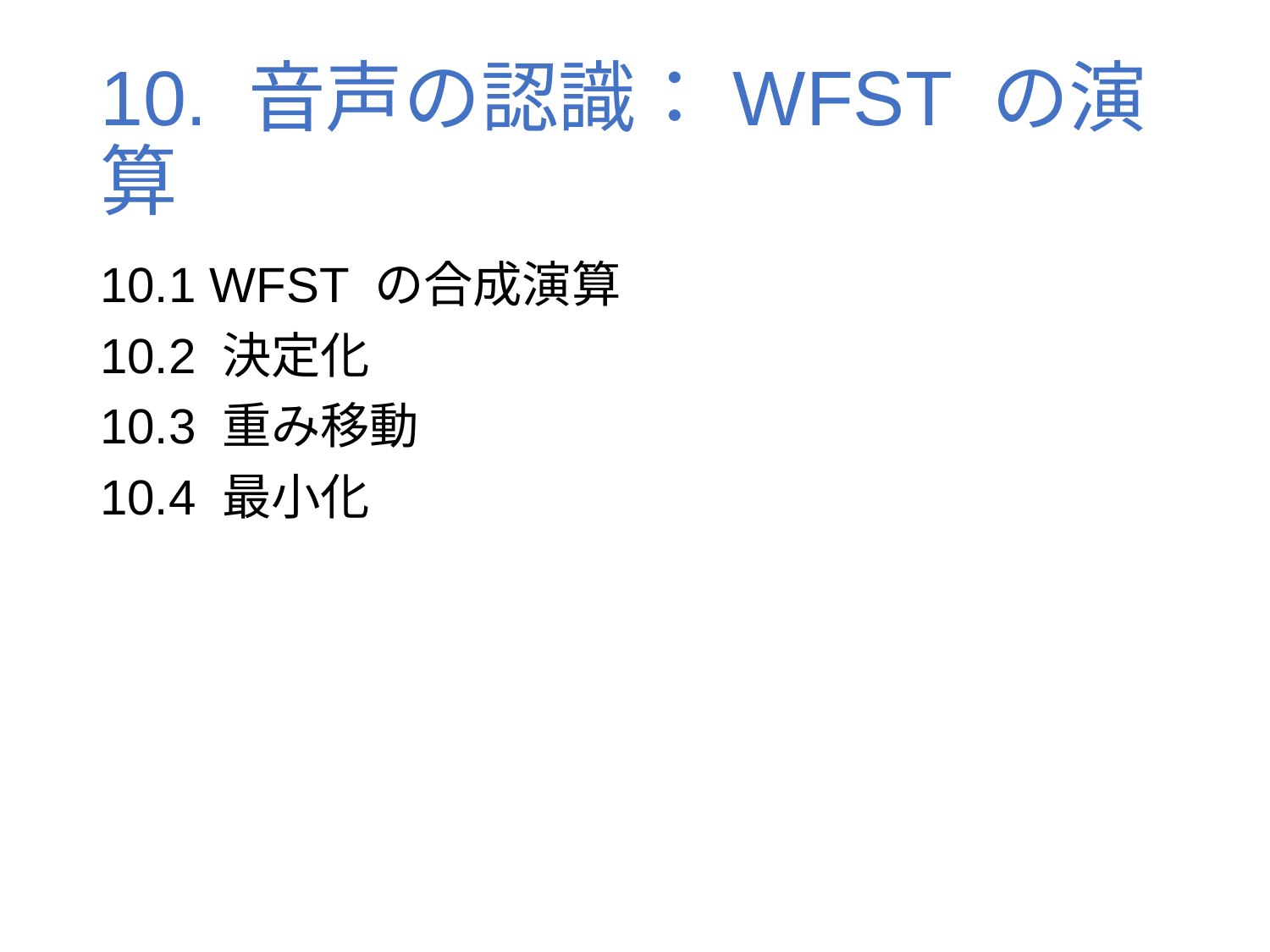

# 10. 音声の認識：WFST の演算
10.1 WFST の合成演算
10.2 決定化
10.3 重み移動
10.4 最小化